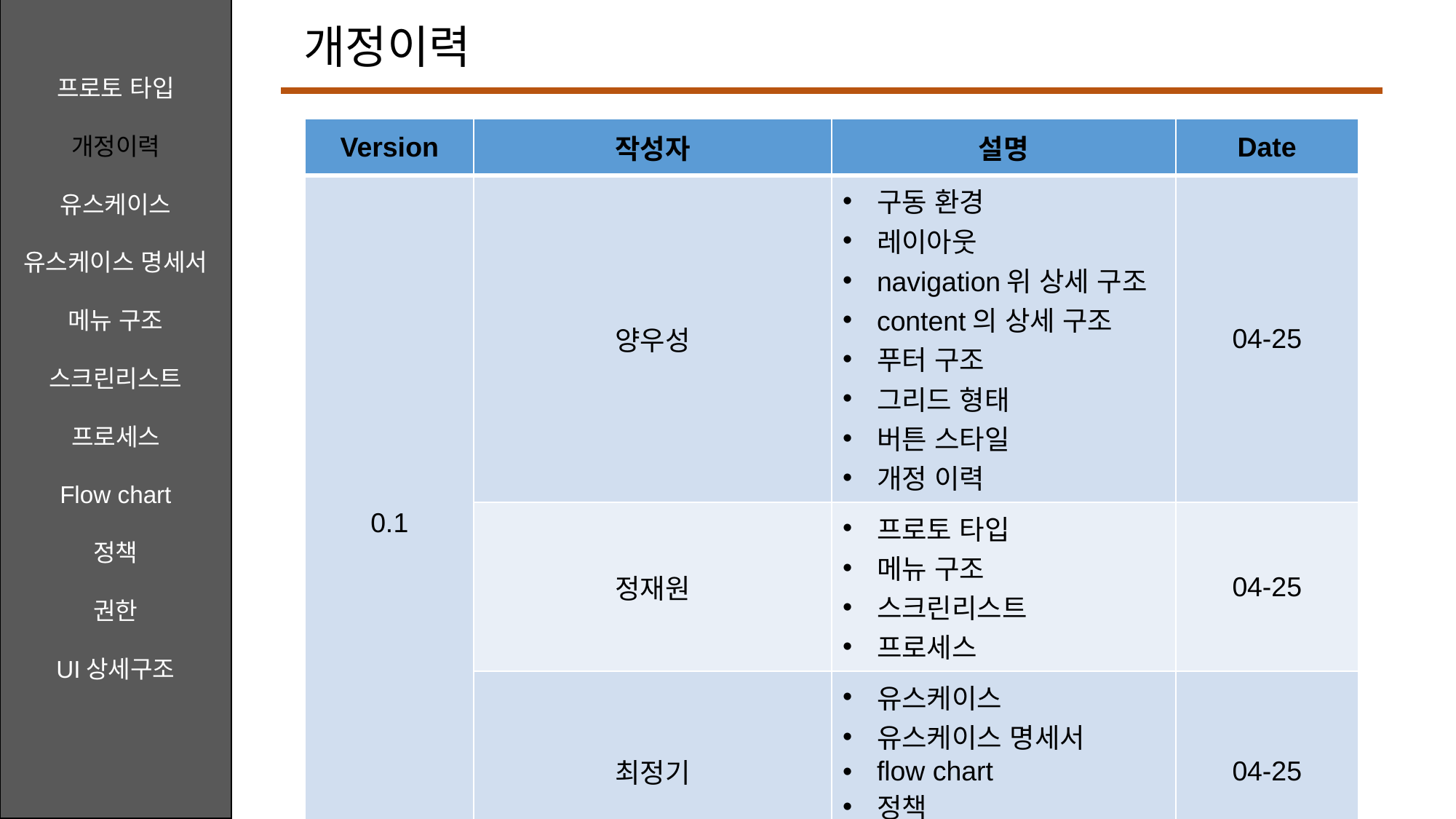

프로토 타입

개정이력

유스케이스

유스케이스 명세서

메뉴 구조

스크린리스트

프로세스

Flow chart

정책

권한

UI상세구조

개정이력
| Version | 작성자 | 설명 | Date |
| --- | --- | --- | --- |
| 0.1 | 양우성 | 구동 환경 레이아웃 navigation위 상세 구조 content의 상세 구조 푸터 구조 그리드 형태 버튼 스타일 개정 이력 | 04-25 |
|  | 정재원 | 프로토 타입 메뉴 구조 스크린리스트 프로세스 | 04-25 |
|  | 최정기 | 유스케이스 유스케이스 명세서 flow chart 정책 권한 | 04-25 |